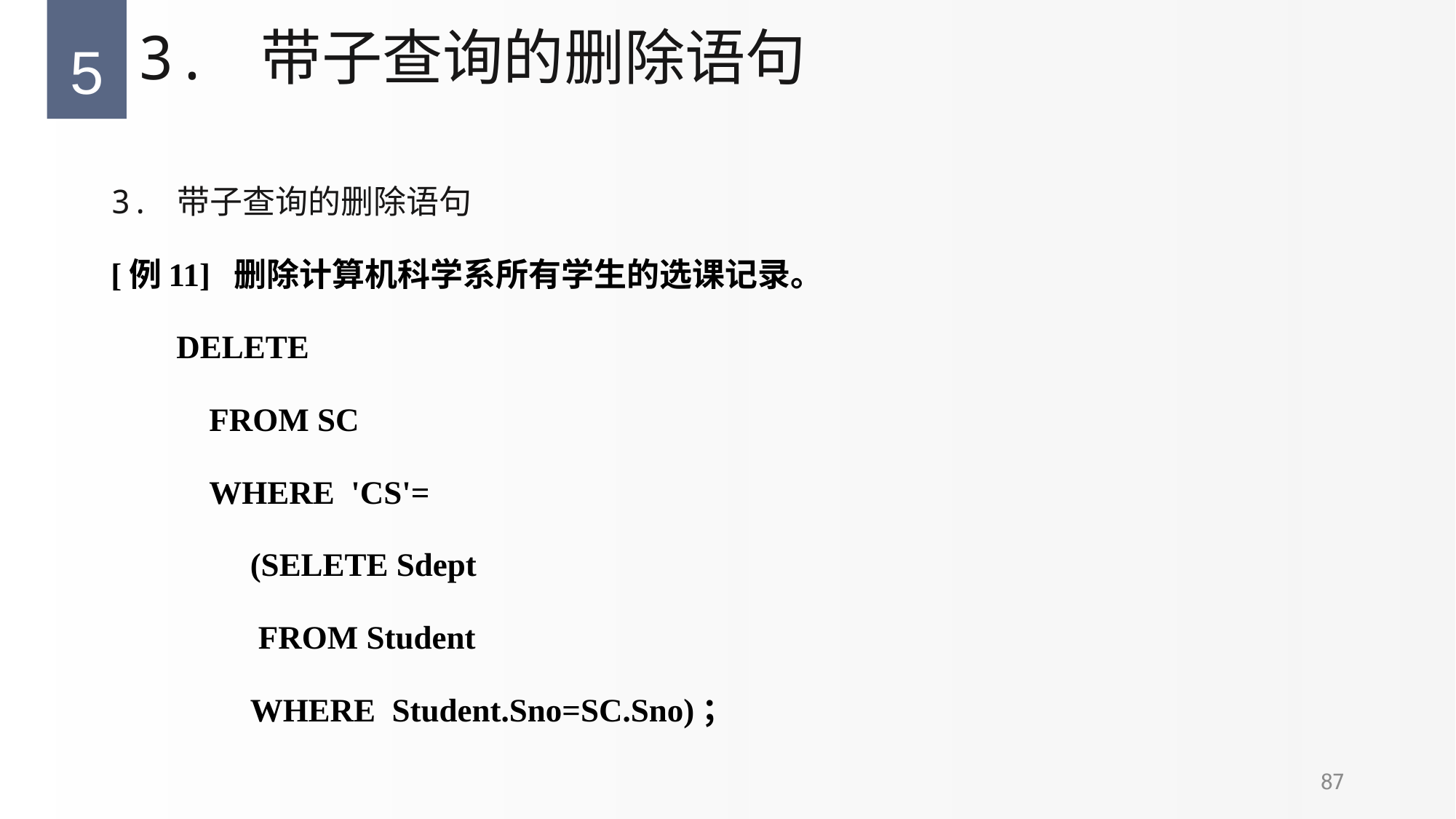

# 3. 带子查询的删除语句
3. 带子查询的删除语句
[例11]  删除计算机科学系所有学生的选课记录。
        DELETE
            FROM SC
            WHERE  'CS'=
                 (SELETE Sdept
                  FROM Student
                 WHERE  Student.Sno=SC.Sno)；
87